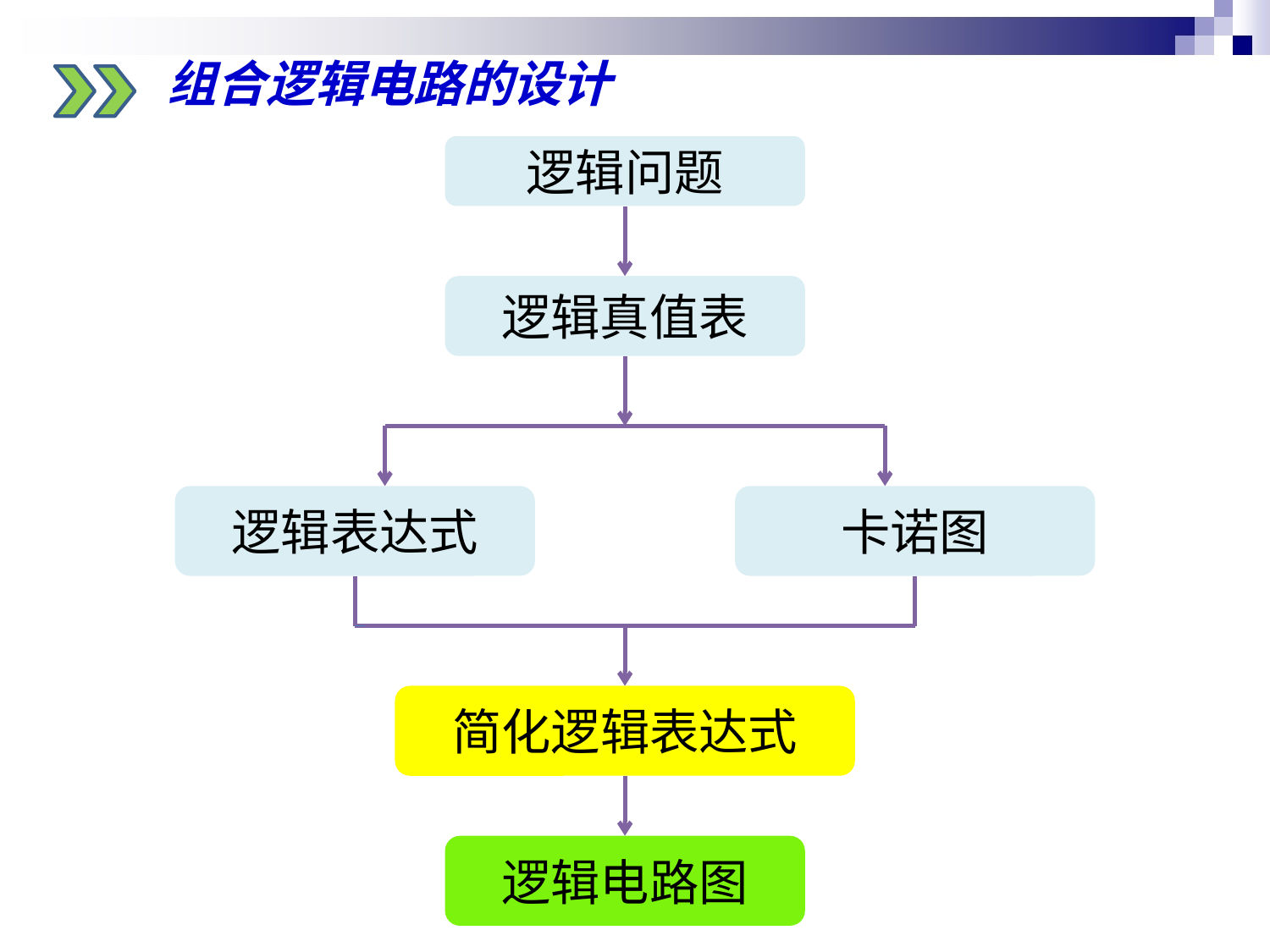

组合逻辑电路的设计

逻辑问题
逻辑真值表
逻辑表达式
卡诺图
简化逻辑表达式
逻辑电路图